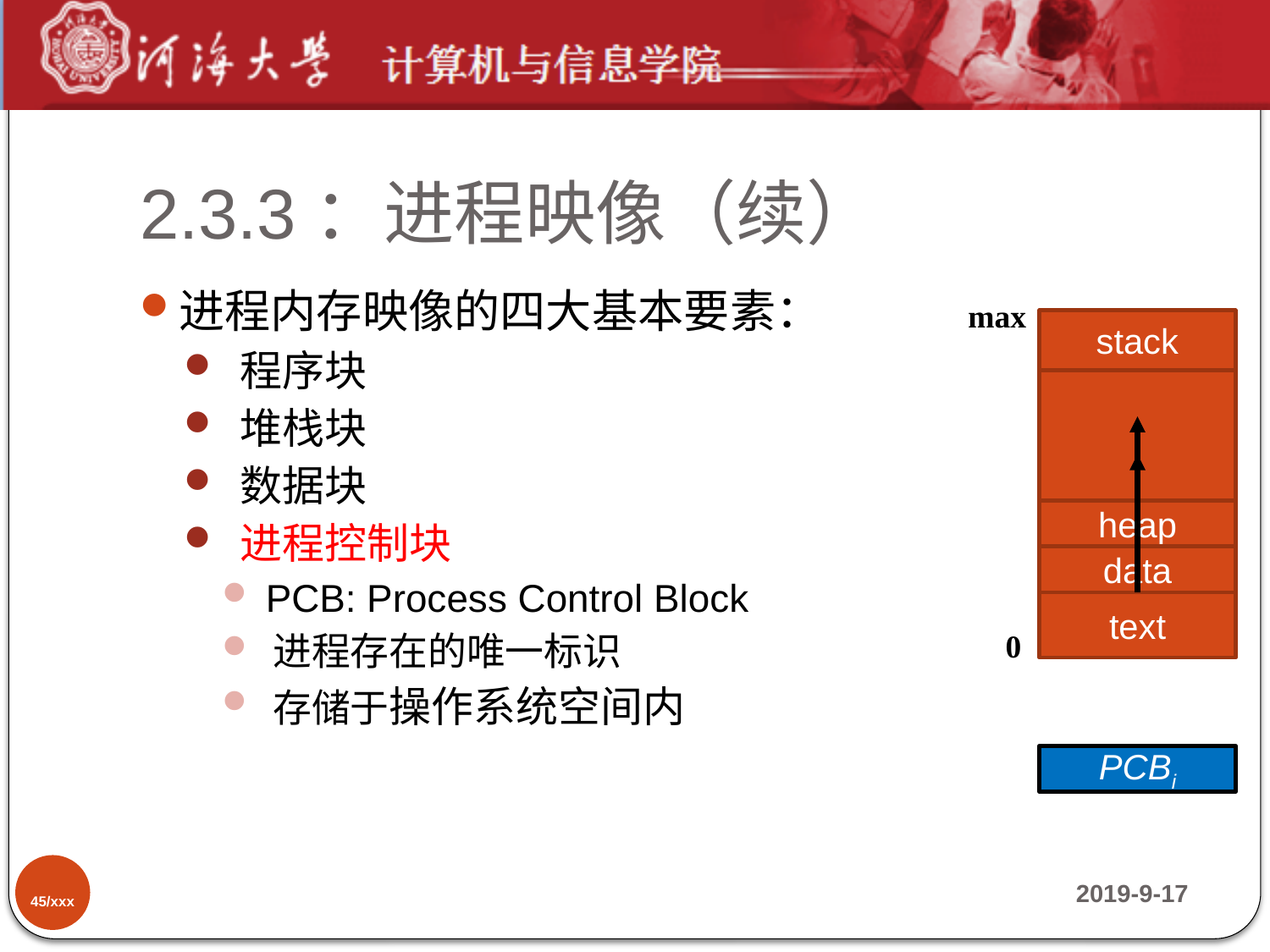

# 2.3.3：进程映像（续）
进程内存映像的四大基本要素：
 程序块
 堆栈块
 数据块
 进程控制块
 PCB: Process Control Block
 进程存在的唯一标识
 存储于操作系统空间内

max
stack

heap
data
text
0
PCBi
45/xxx
2019-9-17